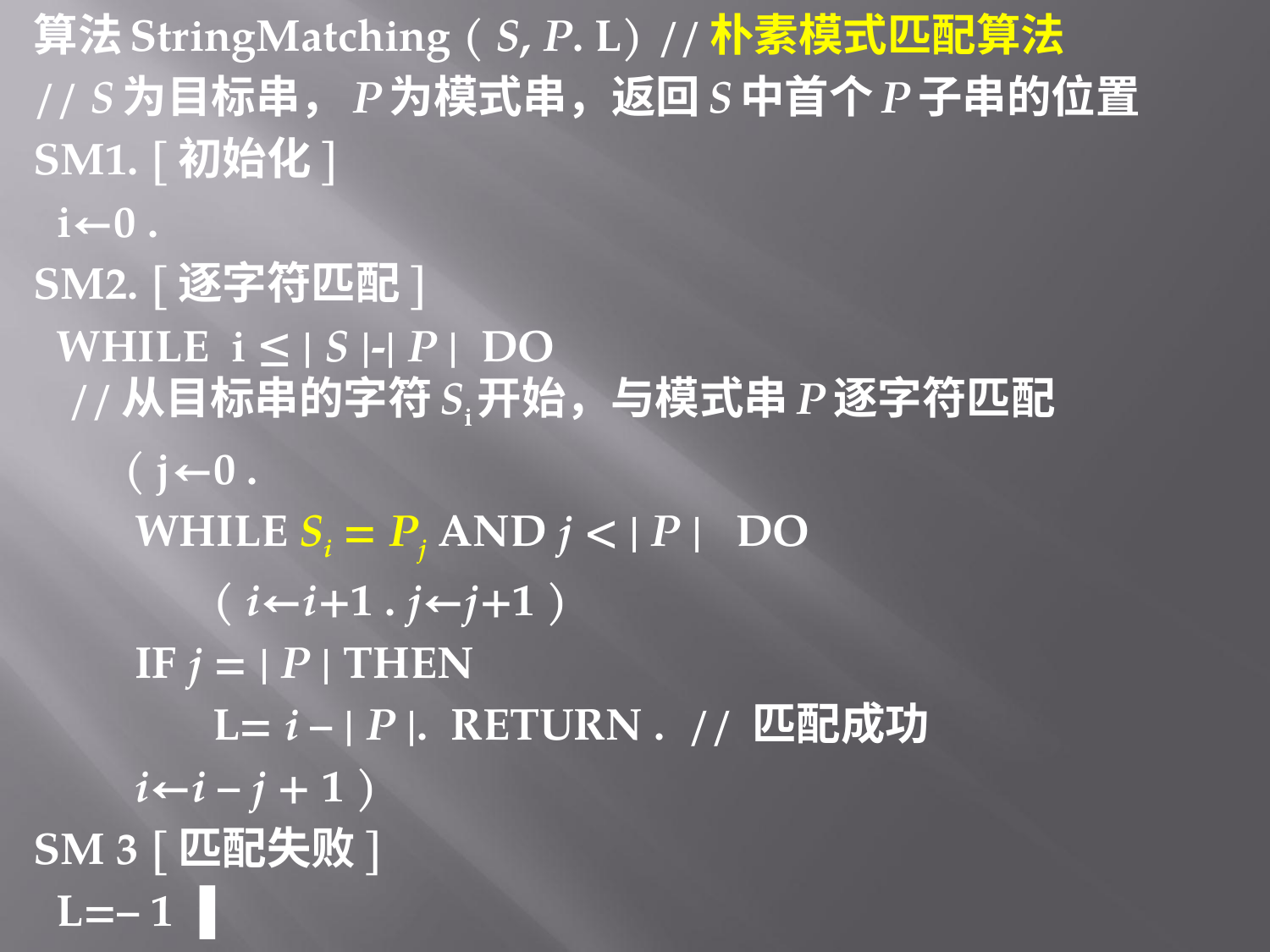

算法StringMatching ( S, P. L)	//朴素模式匹配算法
// S为目标串，P为模式串，返回S中首个P子串的位置
SM1. [初始化]
	  i←0 .
SM2. [逐字符匹配]
  WHILE  i ≤ | S |-| P |  DO
   //从目标串的字符Si开始，与模式串P逐字符匹配
		( j←0 .
		 WHILE Si = Pj AND j < | P |   DO
			( i←i+1 . j←j+1 )
		 IF j = | P | THEN
			L= i – | P |.  RETURN .  // 匹配成功
		 i←i – j + 1 )
SM 3 [匹配失败]
  L=– 1 ▐